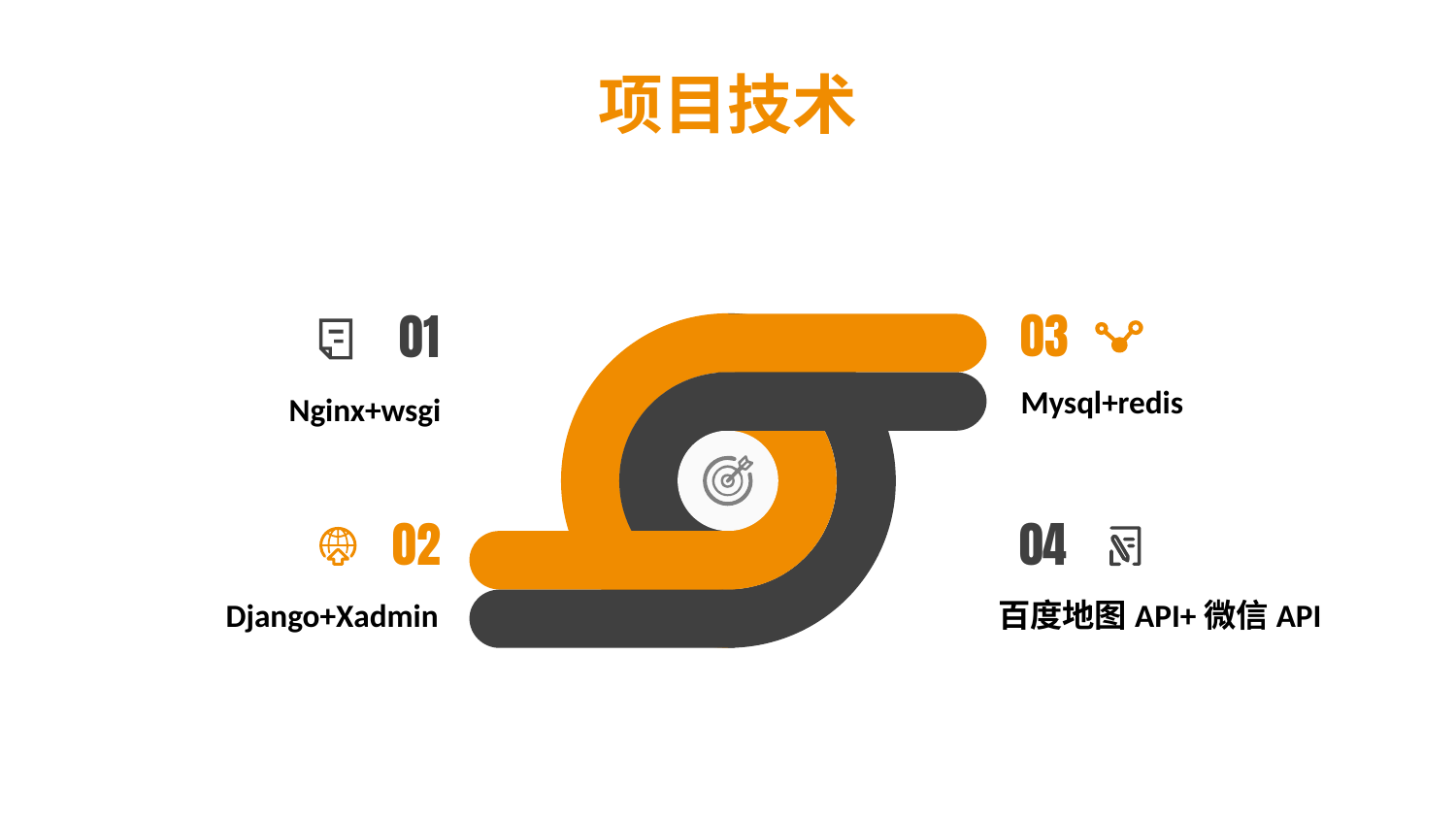

项目技术
03
01

	                          	Nginx+wsgi

Mysql+redis

02
04

Django+Xadmin

百度地图API+微信API